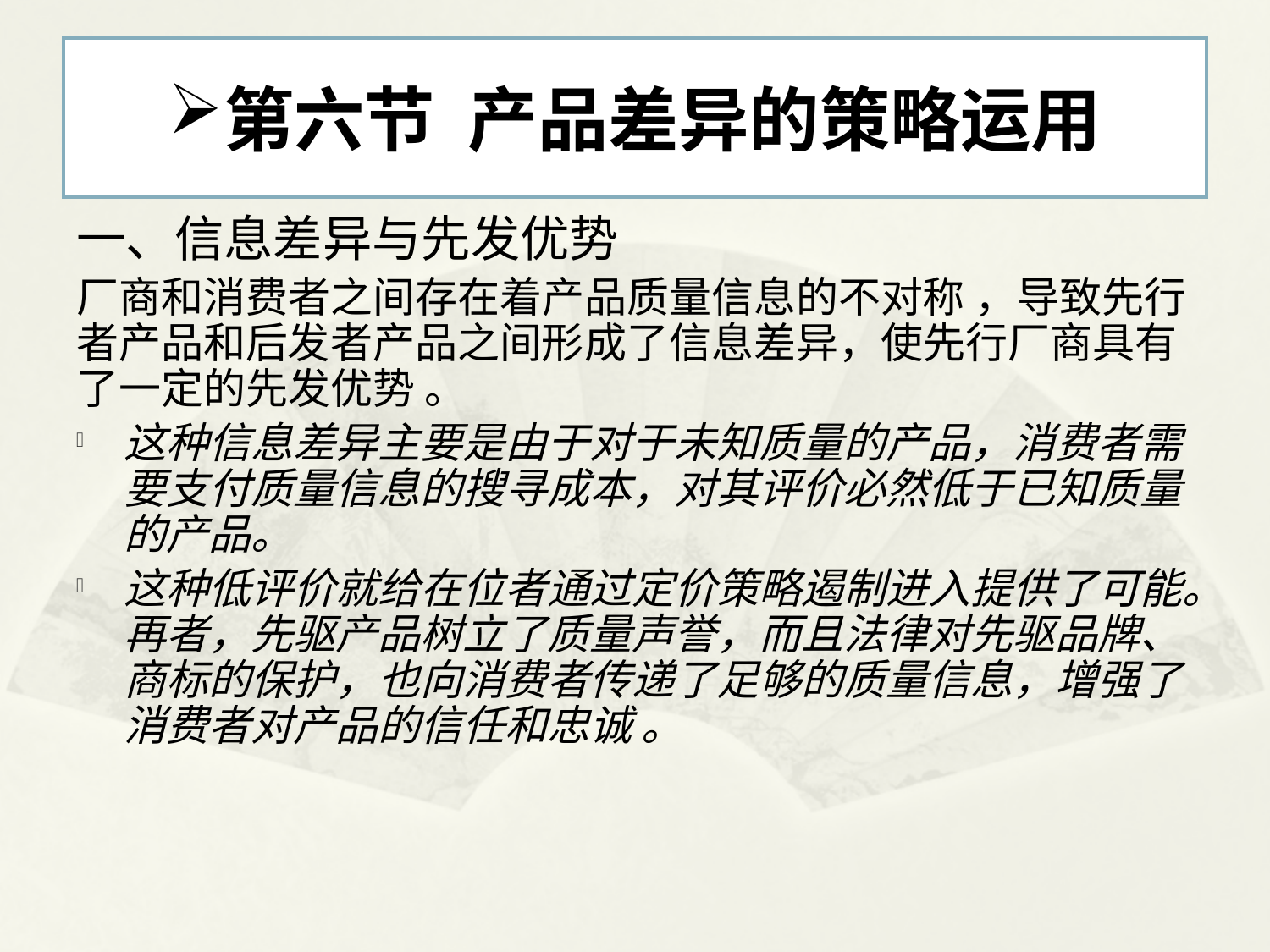

# 第六节  产品差异的策略运用
一、信息差异与先发优势
厂商和消费者之间存在着产品质量信息的不对称 ，导致先行者产品和后发者产品之间形成了信息差异，使先行厂商具有了一定的先发优势 。
这种信息差异主要是由于对于未知质量的产品，消费者需要支付质量信息的搜寻成本，对其评价必然低于已知质量的产品。
这种低评价就给在位者通过定价策略遏制进入提供了可能。再者，先驱产品树立了质量声誉，而且法律对先驱品牌、商标的保护，也向消费者传递了足够的质量信息，增强了消费者对产品的信任和忠诚 。